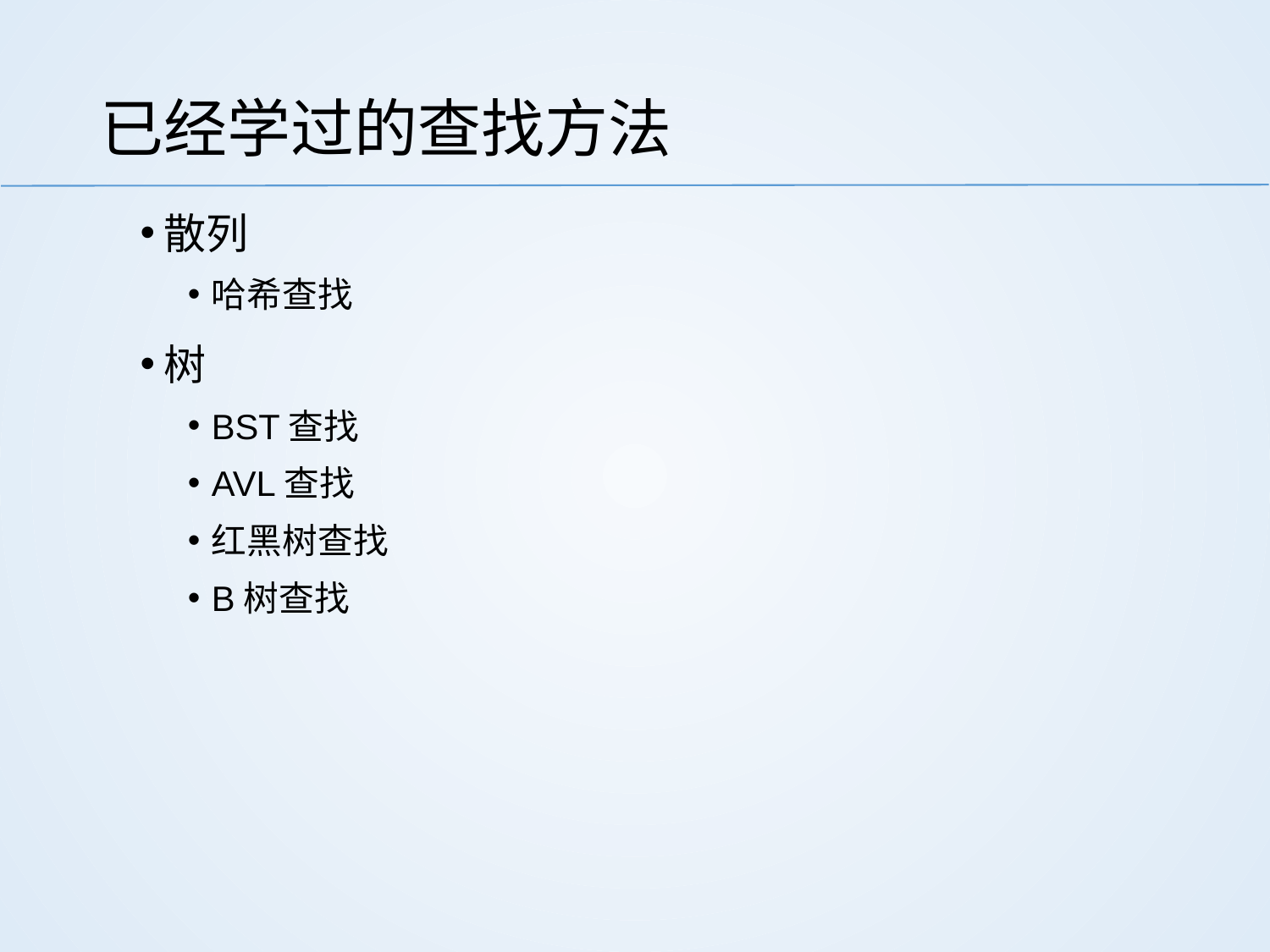

# 已经学过的查找方法
散列
哈希查找
树
BST查找
AVL查找
红黑树查找
B树查找